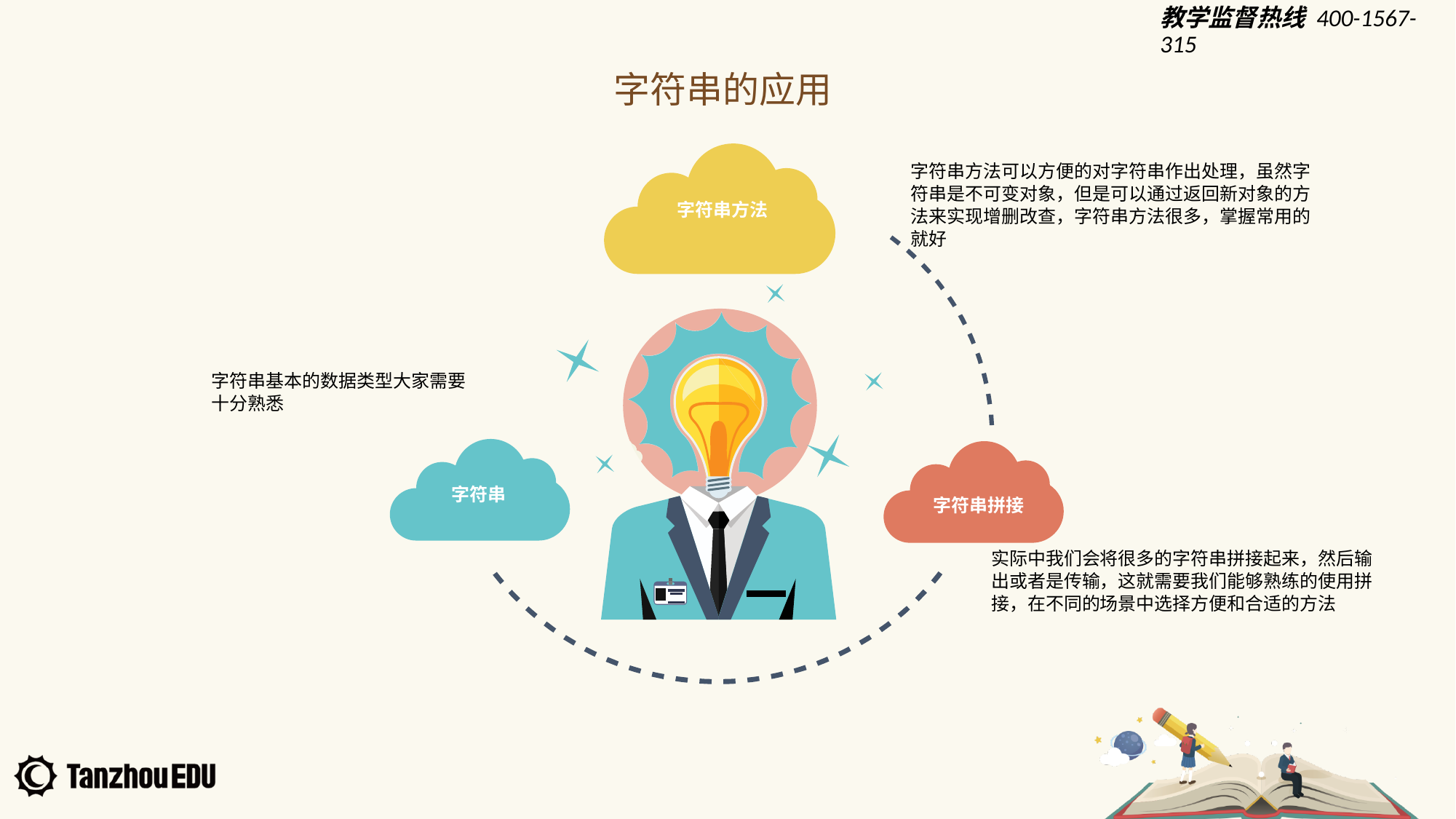

字符串的应用

字符串方法可以方便的对字符串作出处理，虽然字符串是不可变对象，但是可以通过返回新对象的方法来实现增删改查，字符串方法很多，掌握常用的就好
字符串方法

字符串基本的数据类型大家需要十分熟悉

字符串
字符串拼接
实际中我们会将很多的字符串拼接起来，然后输出或者是传输，这就需要我们能够熟练的使用拼接，在不同的场景中选择方便和合适的方法